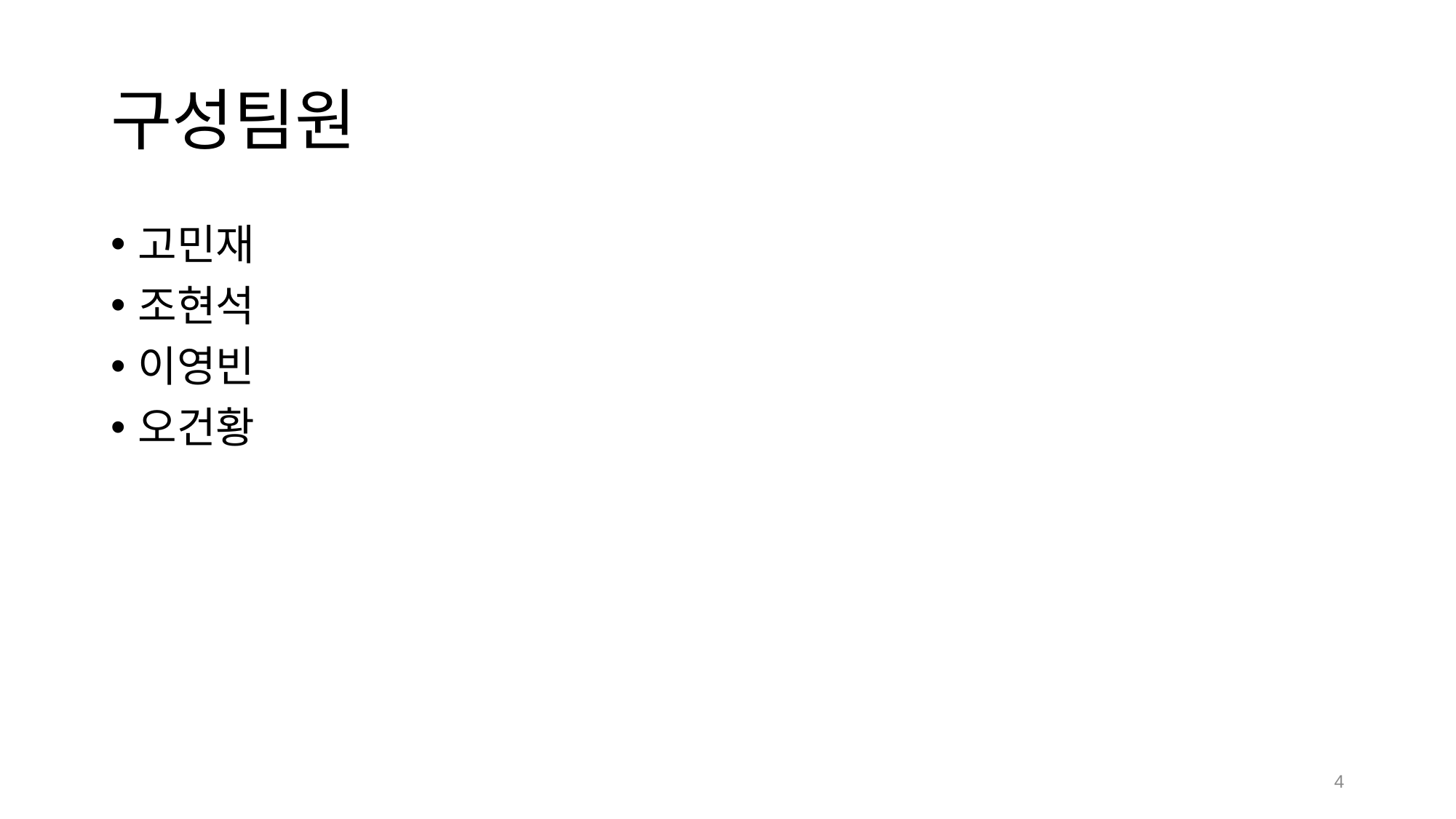

# 구성팀원
고민재
조현석
이영빈
오건황
4